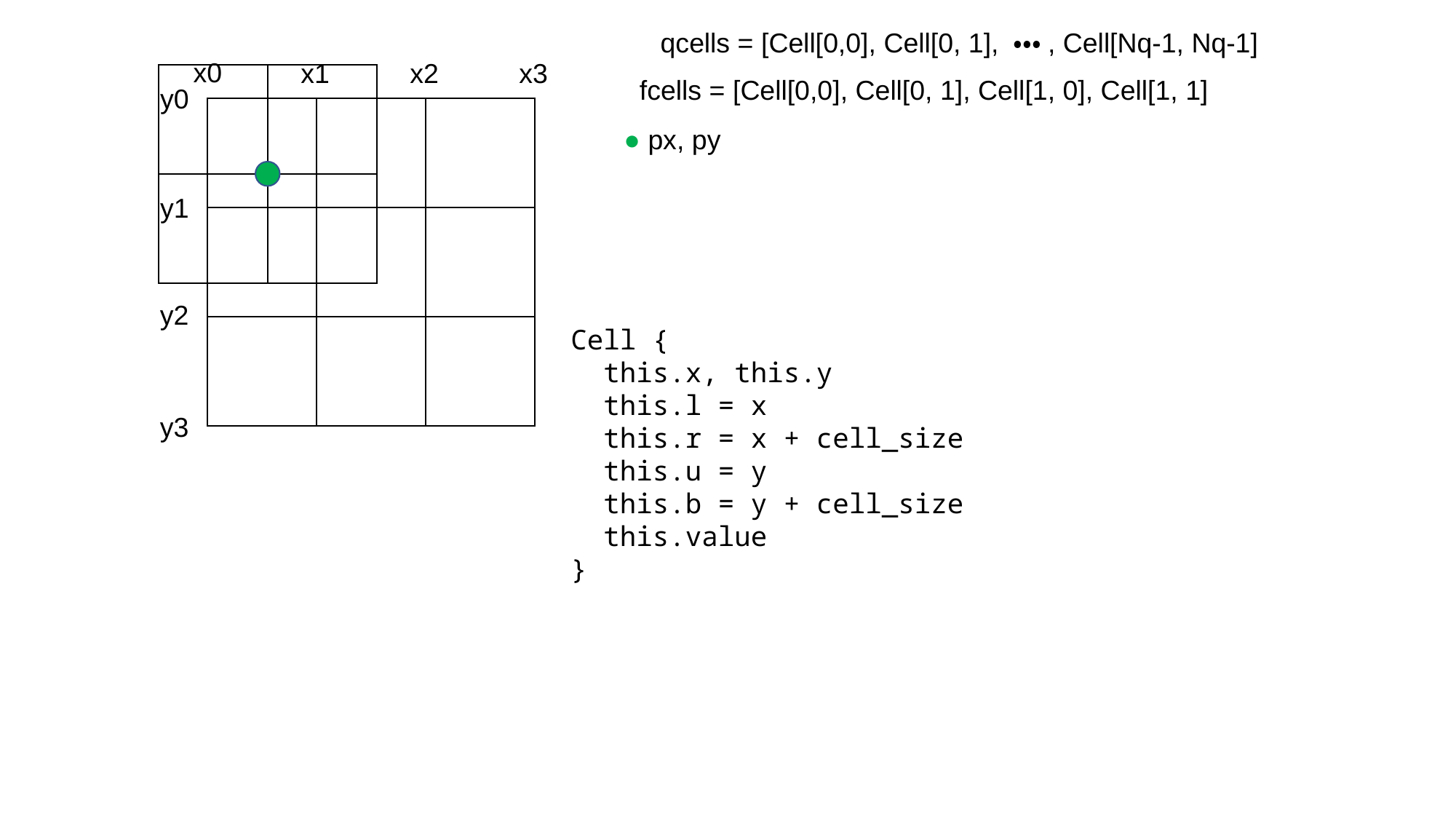

qcells = [Cell[0,0], Cell[0, 1], ・・・, Cell[Nq-1, Nq-1]
x0
x1
x2
x3

fcells = [Cell[0,0], Cell[0, 1], Cell[1, 0], Cell[1, 1]
y0
y1
y2
y3

● px, py
Cell {
  this.x, this.y
  this.l = x
  this.r = x + cell_size
  this.u = y
  this.b = y + cell_size
  this.value
}